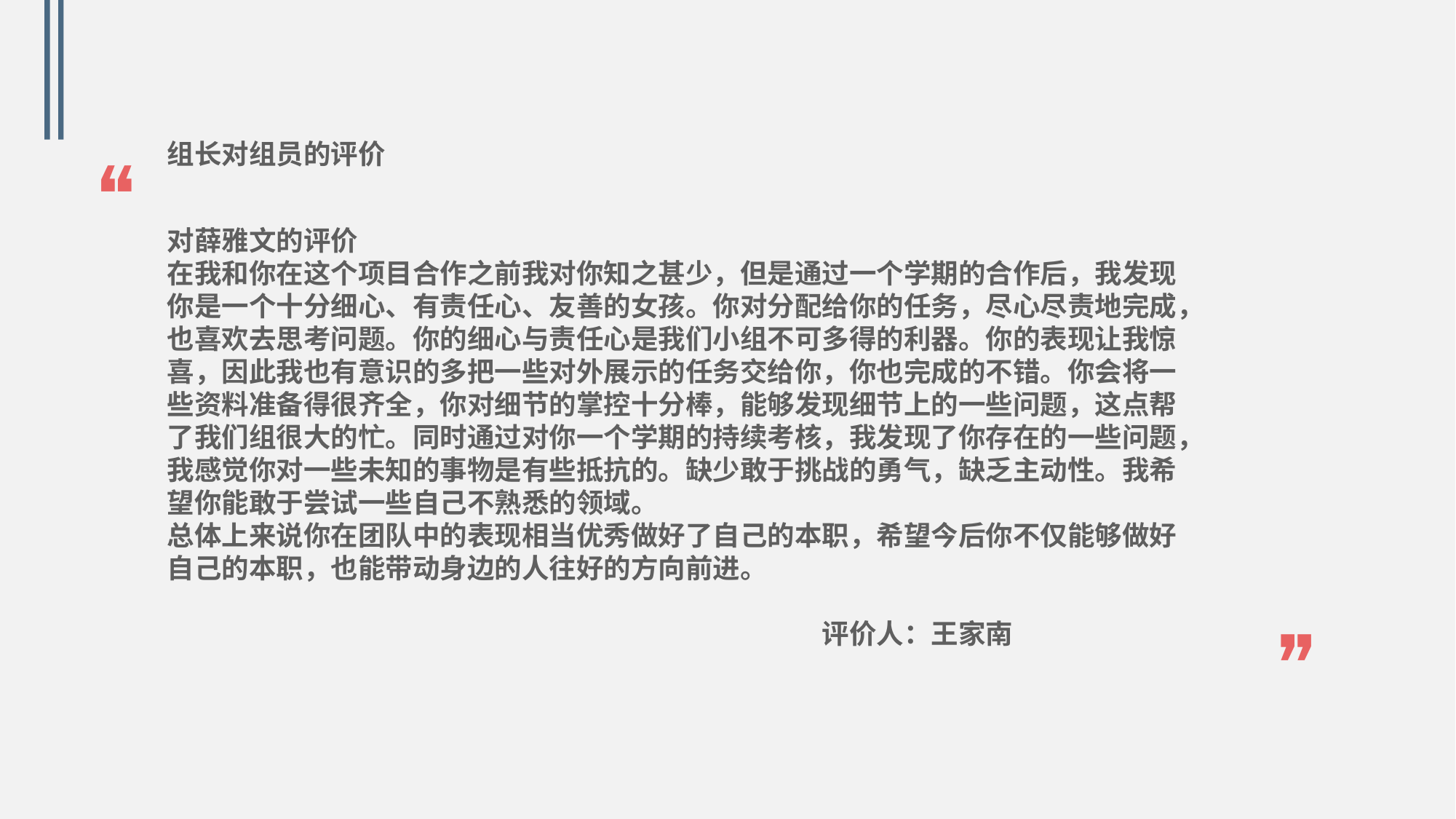

组长对组员的评价
“
对薛雅文的评价
在我和你在这个项目合作之前我对你知之甚少，但是通过一个学期的合作后，我发现你是一个十分细心、有责任心、友善的女孩。你对分配给你的任务，尽心尽责地完成，也喜欢去思考问题。你的细心与责任心是我们小组不可多得的利器。你的表现让我惊喜，因此我也有意识的多把一些对外展示的任务交给你，你也完成的不错。你会将一些资料准备得很齐全，你对细节的掌控十分棒，能够发现细节上的一些问题，这点帮了我们组很大的忙。同时通过对你一个学期的持续考核，我发现了你存在的一些问题，我感觉你对一些未知的事物是有些抵抗的。缺少敢于挑战的勇气，缺乏主动性。我希望你能敢于尝试一些自己不熟悉的领域。
总体上来说你在团队中的表现相当优秀做好了自己的本职，希望今后你不仅能够做好自己的本职，也能带动身边的人往好的方向前进。
															评价人：王家南

”